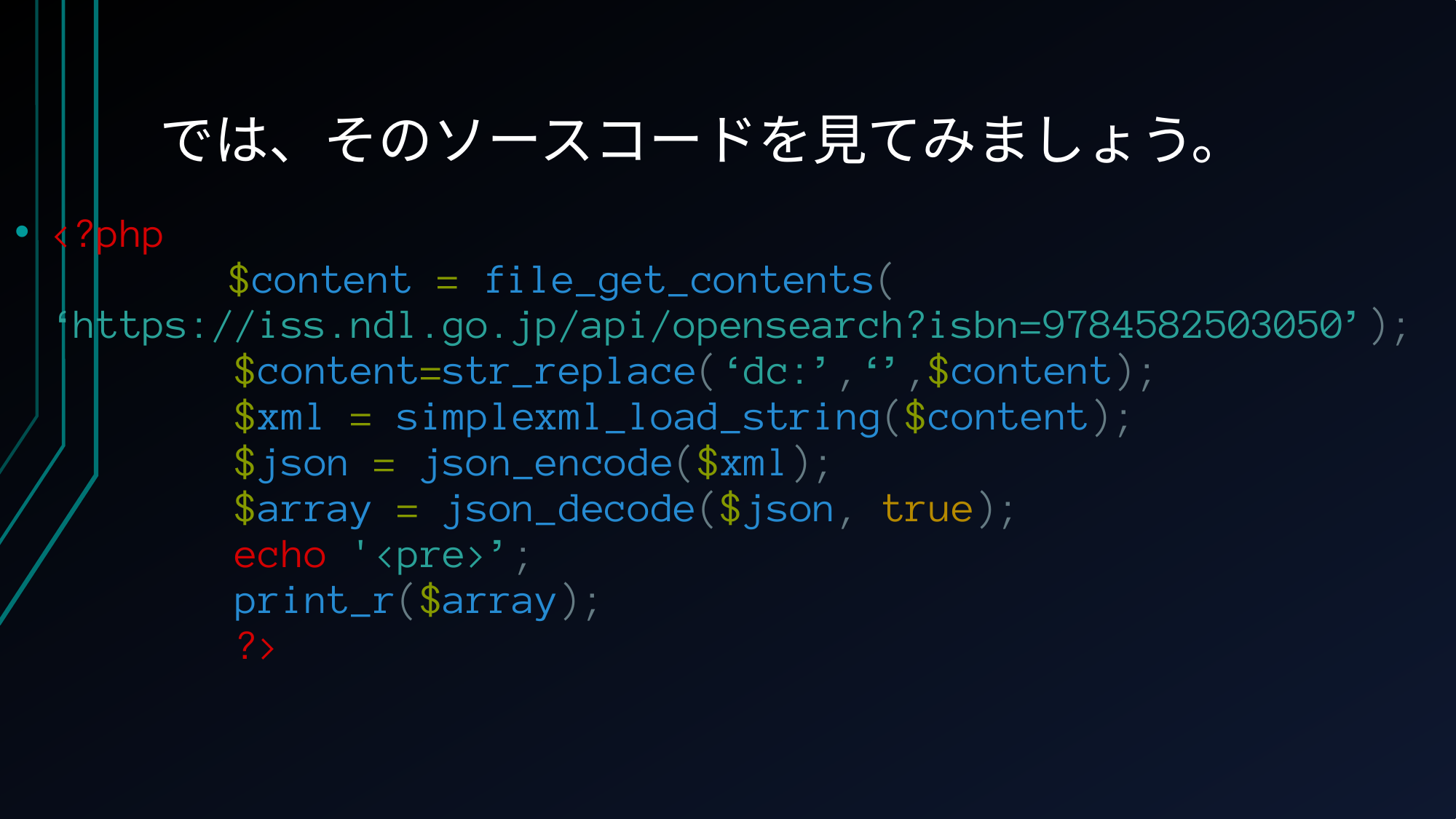

# では、そのソースコードを見てみましょう。
<?php
	   $content = file_get_contents(
‘https://iss.ndl.go.jp/api/opensearch?isbn=9784582503050’);
        $content=str_replace(‘dc:’,‘’,$content);
        $xml = simplexml_load_string($content);
        $json = json_encode($xml);
        $array = json_decode($json, true);
        echo '<pre>’;
        print_r($array);
        ?>